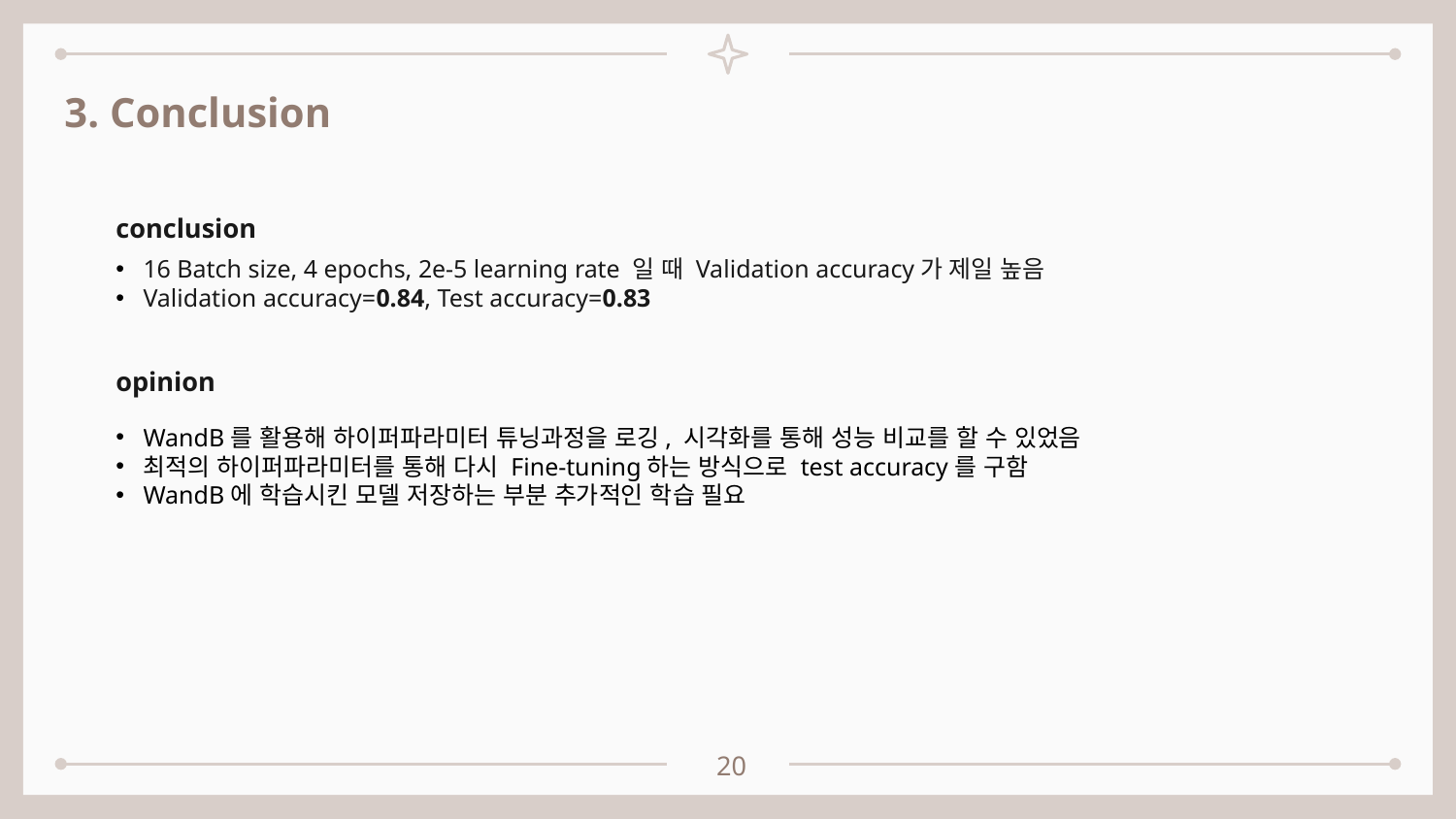

3. Conclusion
conclusion
16 Batch size, 4 epochs, 2e-5 learning rate 일 때 Validation accuracy가 제일 높음
Validation accuracy=0.84, Test accuracy=0.83
opinion
WandB를 활용해 하이퍼파라미터 튜닝과정을 로깅, 시각화를 통해 성능 비교를 할 수 있었음
최적의 하이퍼파라미터를 통해 다시 Fine-tuning하는 방식으로 test accuracy를 구함
WandB에 학습시킨 모델 저장하는 부분 추가적인 학습 필요
20